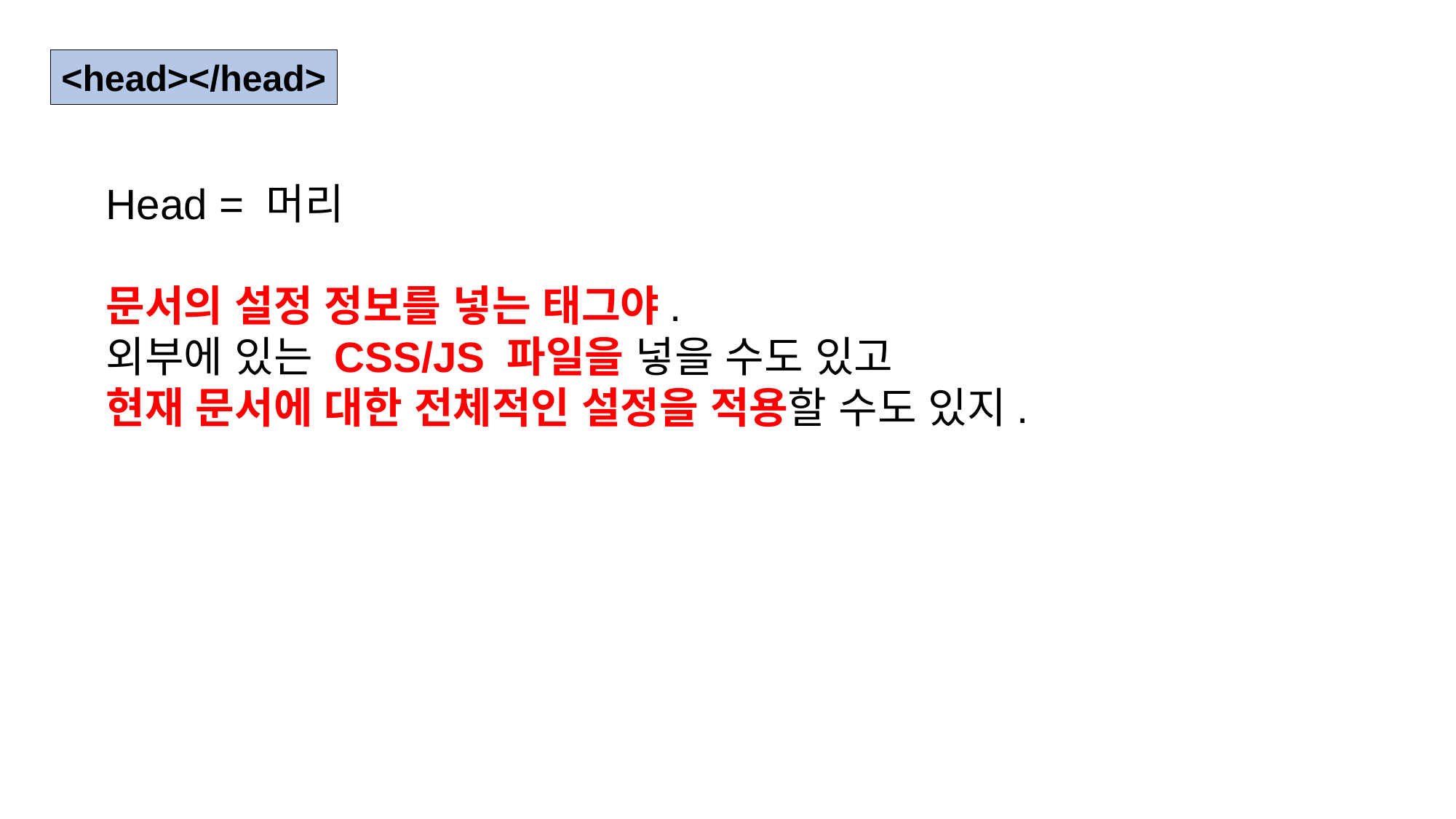

<head></head>
Head = 머리

문서의 설정 정보를 넣는 태그야.
외부에 있는 CSS/JS 파일을 넣을 수도 있고
현재 문서에 대한 전체적인 설정을 적용할 수도 있지.